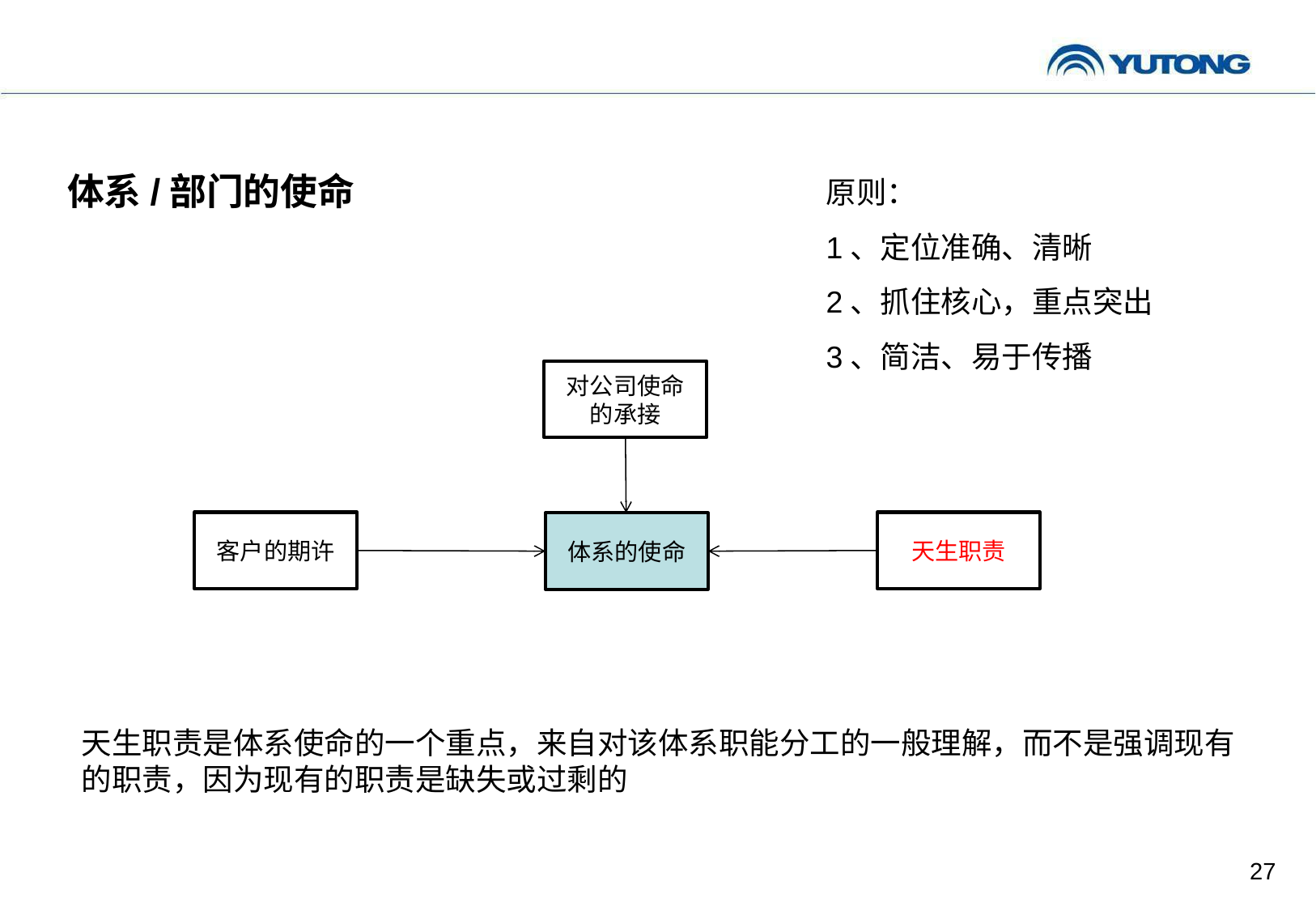

体系/部门的使命
原则：
1、定位准确、清晰
2、抓住核心，重点突出
3、简洁、易于传播
对公司使命的承接
客户的期许
天生职责
体系的使命

天生职责是体系使命的一个重点，来自对该体系职能分工的一般理解，而不是强调现有的职责，因为现有的职责是缺失或过剩的

27